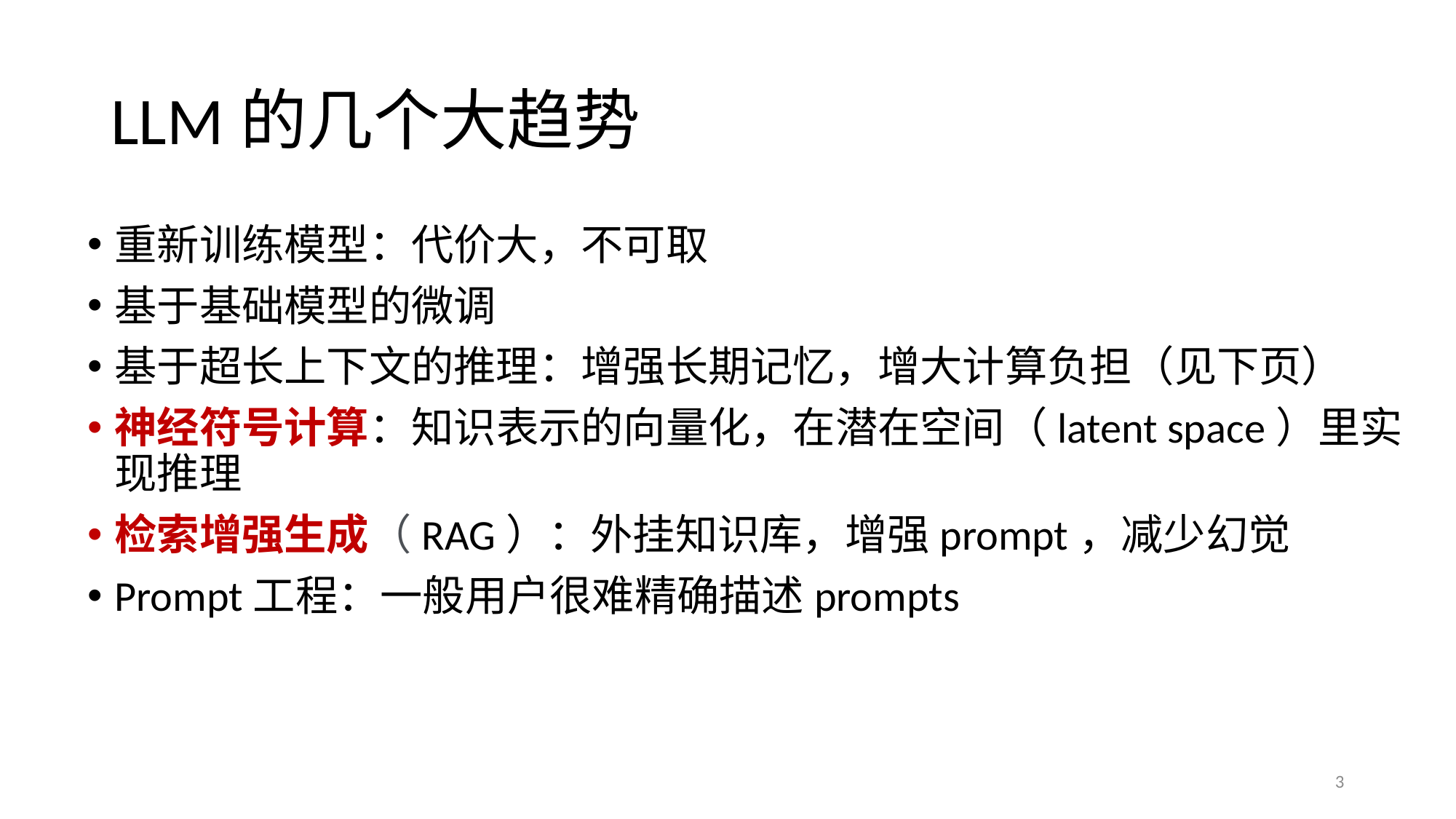

# LLM的几个大趋势
重新训练模型：代价大，不可取
基于基础模型的微调
基于超长上下文的推理：增强长期记忆，增大计算负担（见下页）
神经符号计算：知识表示的向量化，在潜在空间（latent space）里实现推理
检索增强生成（RAG）：外挂知识库，增强prompt，减少幻觉
Prompt工程：一般用户很难精确描述prompts
3